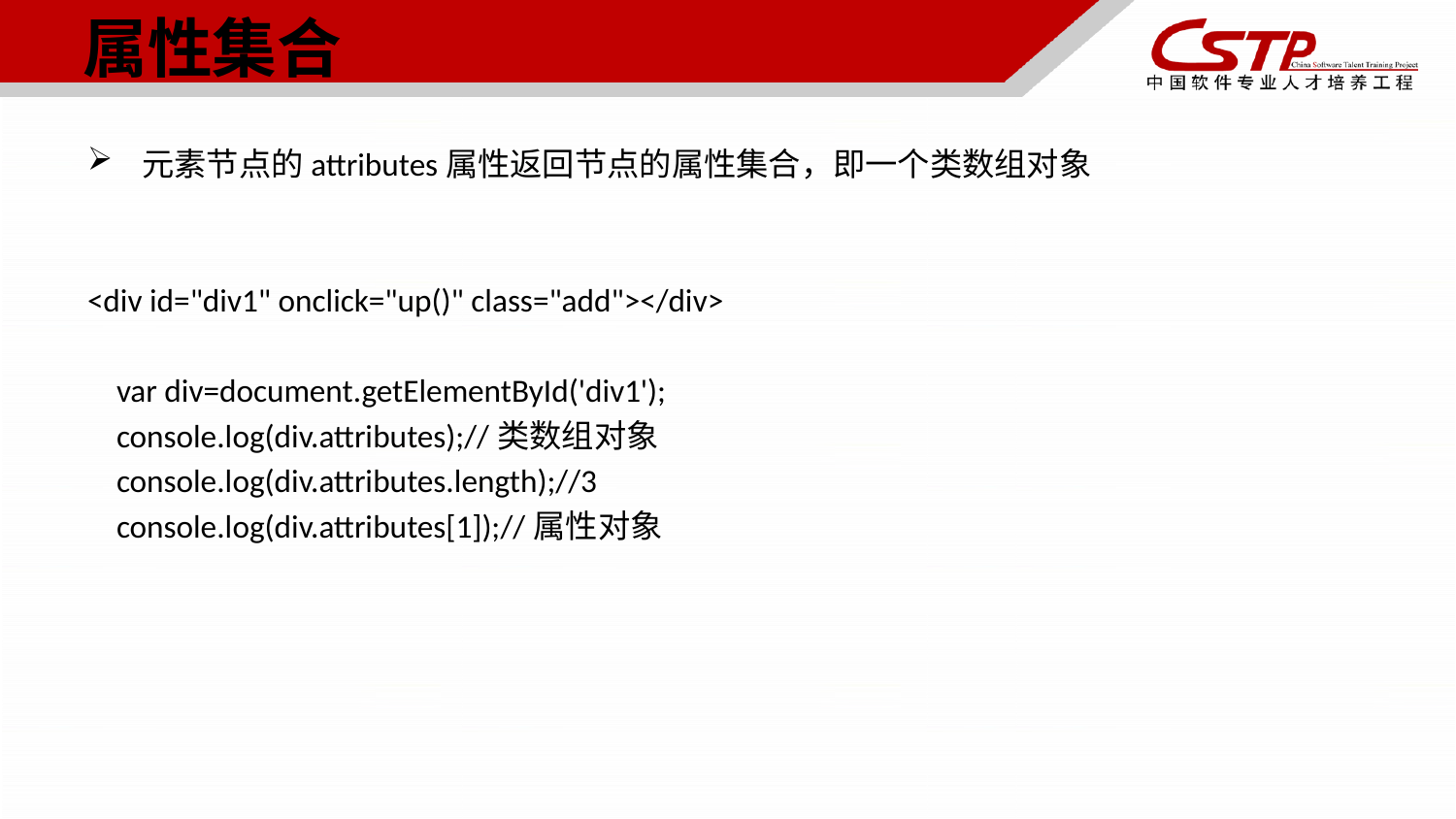

# 属性集合
元素节点的attributes属性返回节点的属性集合，即一个类数组对象

<div id="div1" onclick="up()" class="add"></div>

    var div=document.getElementById('div1');
    console.log(div.attributes);//类数组对象
    console.log(div.attributes.length);//3
    console.log(div.attributes[1]);//属性对象